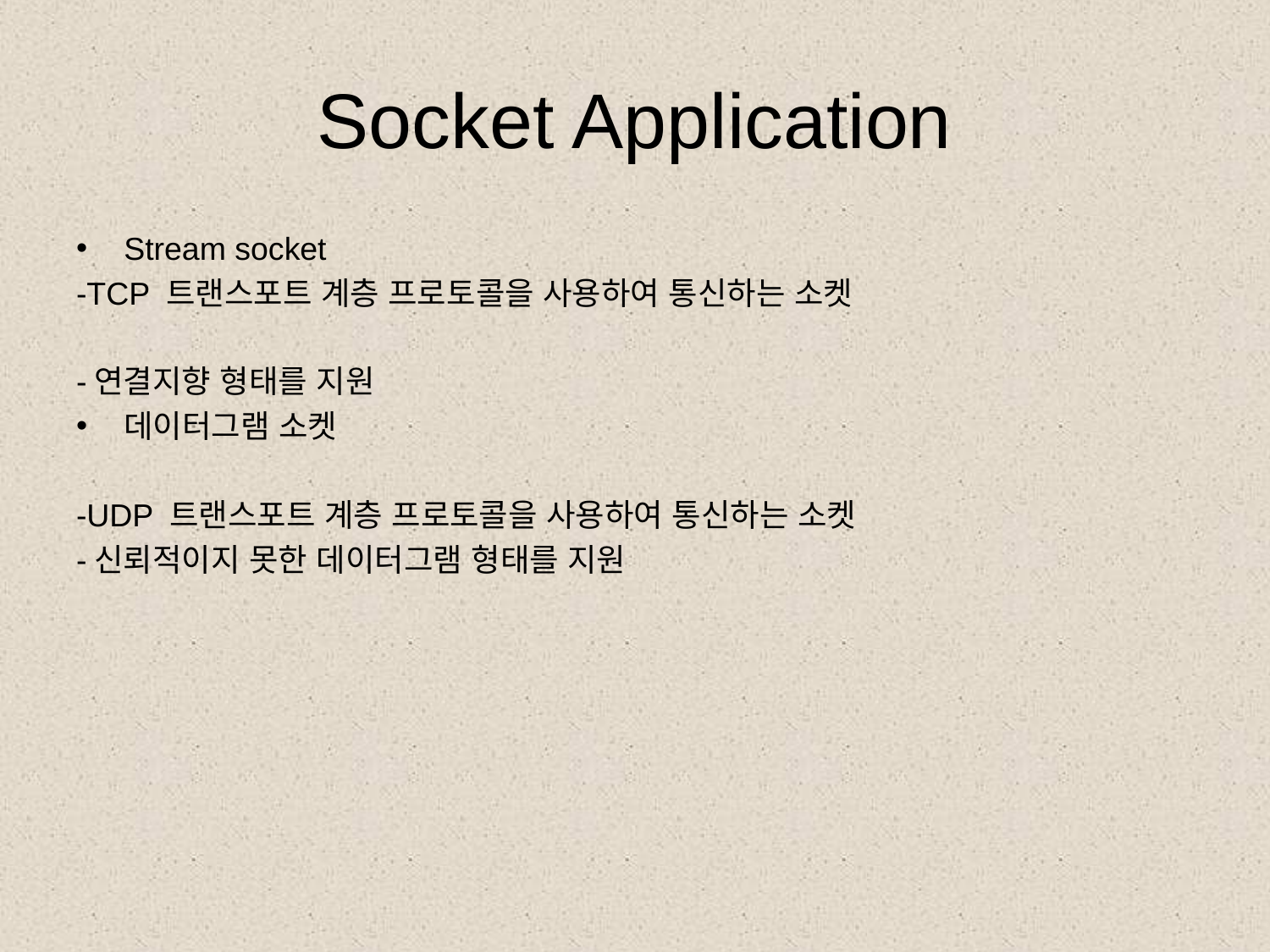

# Socket Application
Stream socket
-TCP 트랜스포트 계층 프로토콜을 사용하여 통신하는 소켓

-연결지향 형태를 지원
데이터그램 소켓

-UDP 트랜스포트 계층 프로토콜을 사용하여 통신하는 소켓
-신뢰적이지 못한 데이터그램 형태를 지원